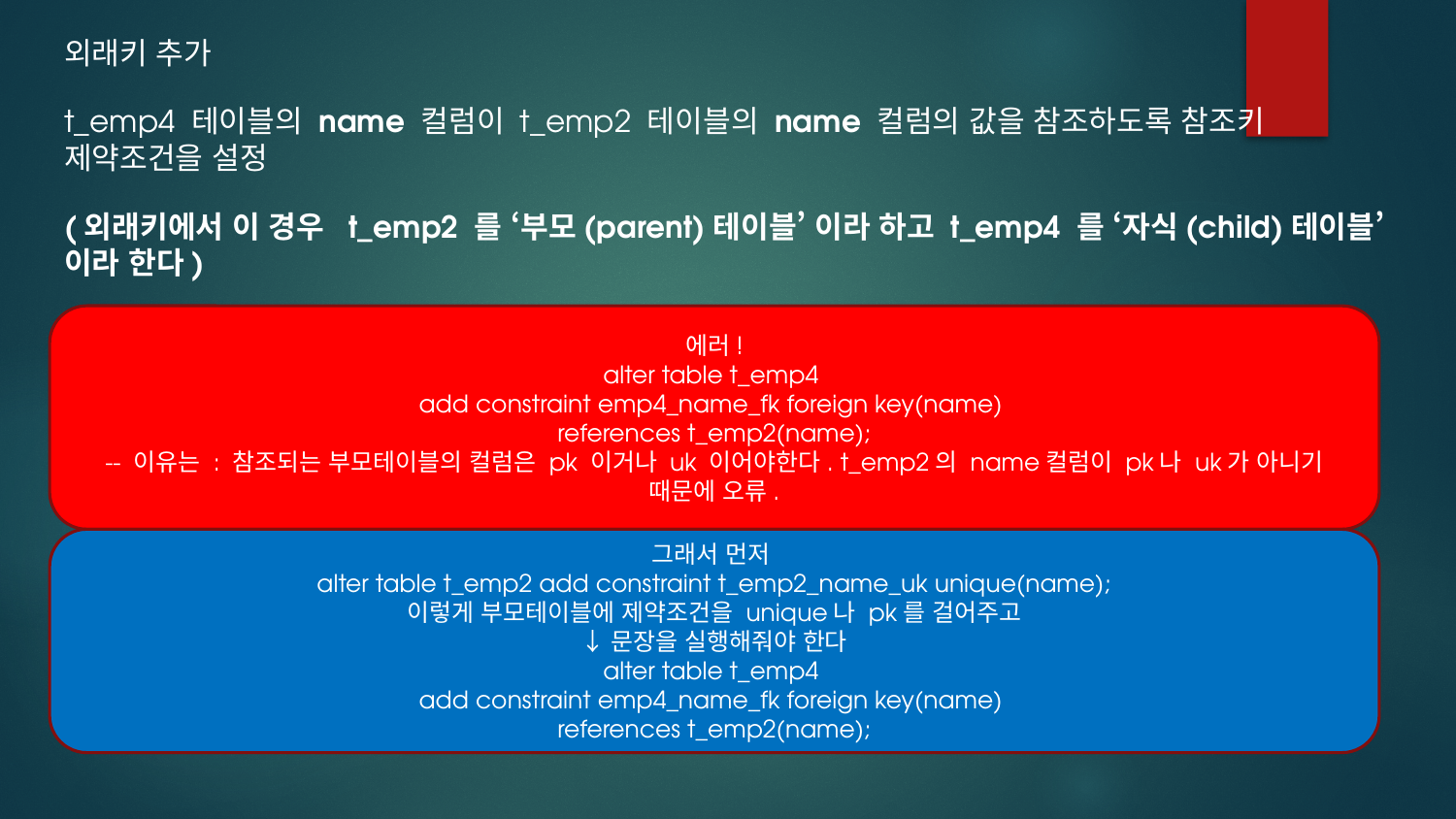

외래키 추가
t_emp4 테이블의 name 컬럼이 t_emp2 테이블의 name 컬럼의 값을 참조하도록 참조키 제약조건을 설정
(외래키에서 이 경우  t_emp2 를 ‘부모(parent)테이블’ 이라 하고 t_emp4 를 ‘자식(child)테이블’ 이라 한다)
에러!
alter table t_emp4
add constraint emp4_name_fk foreign key(name)
references t_emp2(name);
-- 이유는 : 참조되는 부모테이블의 컬럼은 pk 이거나 uk 이어야한다. t_emp2의 name컬럼이 pk나 uk가 아니기 때문에 오류.
그래서 먼저
alter table t_emp2 add constraint t_emp2_name_uk unique(name);
이렇게 부모테이블에 제약조건을 unique나 pk를 걸어주고
↓문장을 실행해줘야 한다
alter table t_emp4
add constraint emp4_name_fk foreign key(name)
references t_emp2(name);